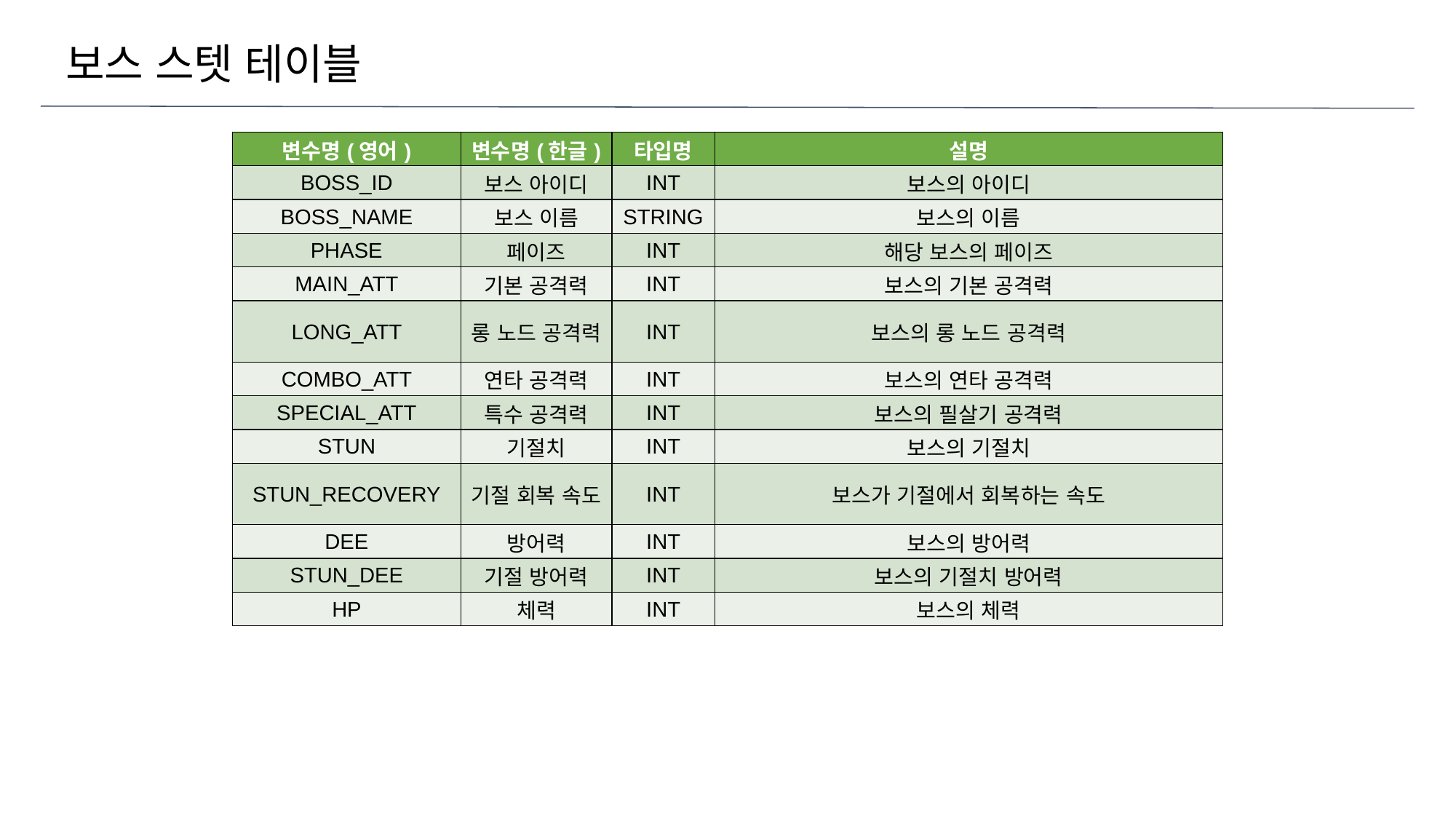

# 보스 스텟 테이블
| 변수명(영어) | 변수명(한글) | 타입명 | 설명 |
| --- | --- | --- | --- |
| BOSS\_ID | 보스 아이디 | INT | 보스의 아이디 |
| BOSS\_NAME | 보스 이름 | STRING | 보스의 이름 |
| PHASE | 페이즈 | INT | 해당 보스의 페이즈 |
| MAIN\_ATT | 기본 공격력 | INT | 보스의 기본 공격력 |
| LONG\_ATT | 롱 노드 공격력 | INT | 보스의 롱 노드 공격력 |
| COMBO\_ATT | 연타 공격력 | INT | 보스의 연타 공격력 |
| SPECIAL\_ATT | 특수 공격력 | INT | 보스의 필살기 공격력 |
| STUN | 기절치 | INT | 보스의 기절치 |
| STUN\_RECOVERY | 기절 회복 속도 | INT | 보스가 기절에서 회복하는 속도 |
| DEE | 방어력 | INT | 보스의 방어력 |
| STUN\_DEE | 기절 방어력 | INT | 보스의 기절치 방어력 |
| HP | 체력 | INT | 보스의 체력 |